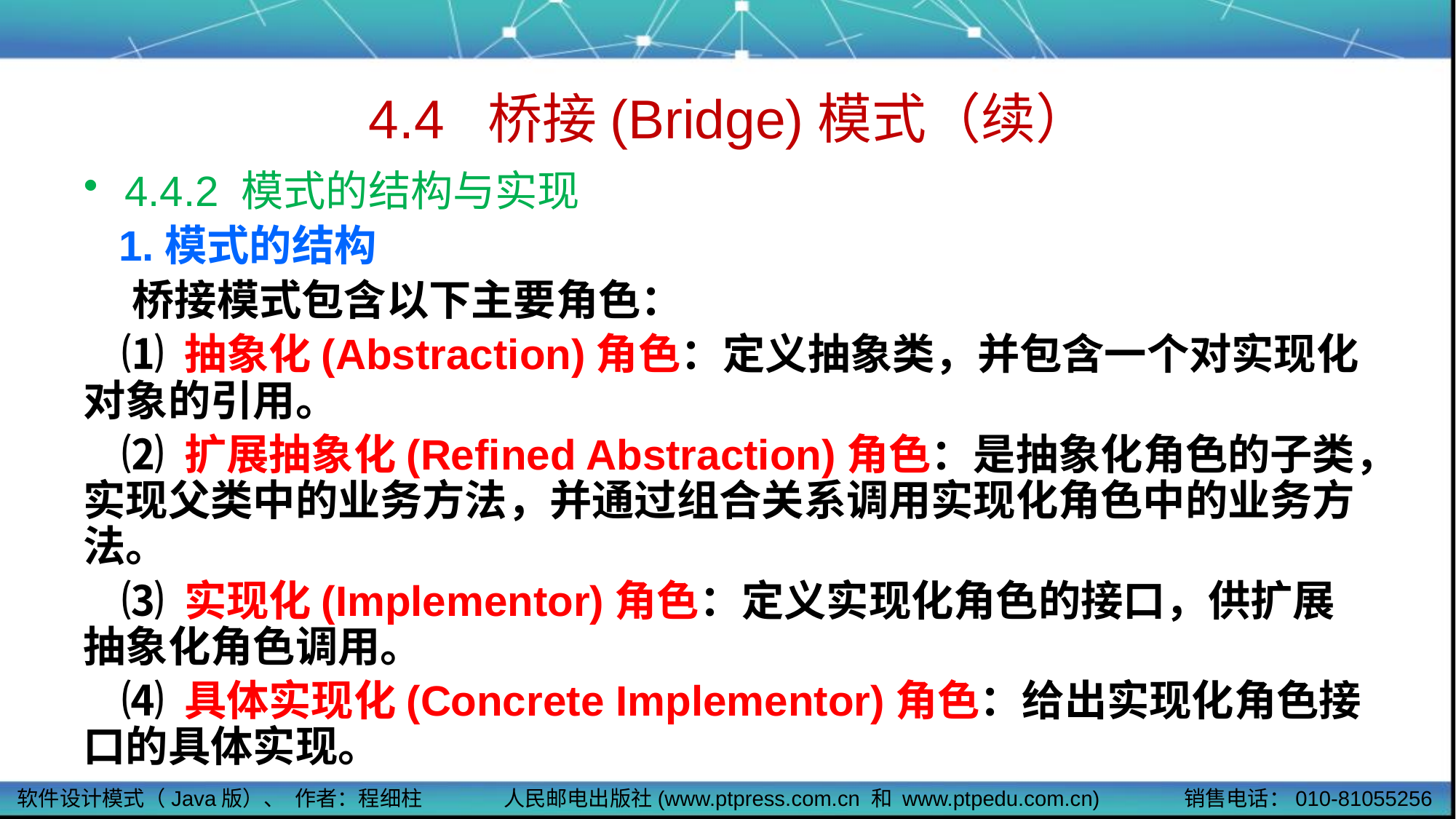

# 4.4  桥接(Bridge)模式（续）
4.4.2 模式的结构与实现
   1.模式的结构
    桥接模式包含以下主要角色：
    ⑴ 抽象化(Abstraction)角色：定义抽象类，并包含一个对实现化对象的引用。
    ⑵ 扩展抽象化(Refined Abstraction)角色：是抽象化角色的子类，实现父类中的业务方法，并通过组合关系调用实现化角色中的业务方法。
    ⑶ 实现化(Implementor)角色：定义实现化角色的接口，供扩展抽象化角色调用。
    ⑷ 具体实现化(Concrete Implementor)角色：给出实现化角色接口的具体实现。
软件设计模式（Java版）、  作者：程细柱
人民邮电出版社(www.ptpress.com.cn 和 www.ptpedu.com.cn)
销售电话：010-81055256